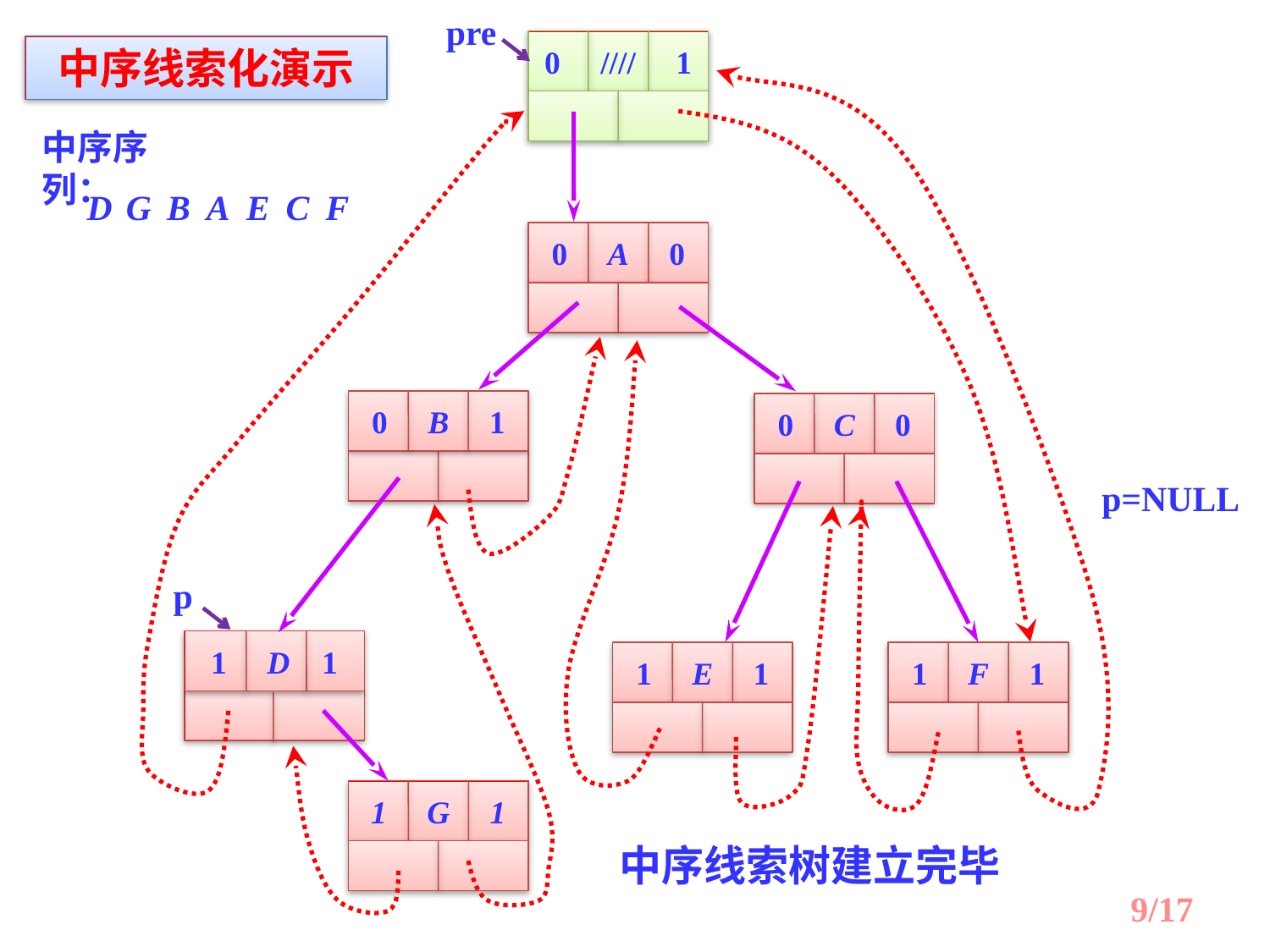

pre
0     ////     1

中序线索化演示

中序序列：
D
G
B
A
E
C
F
0     A     0

0     B     1

0     C     0

p=NULL

p
1     D    1

1     E     1

1     F     1

1     G     1

中序线索树建立完毕
9/17